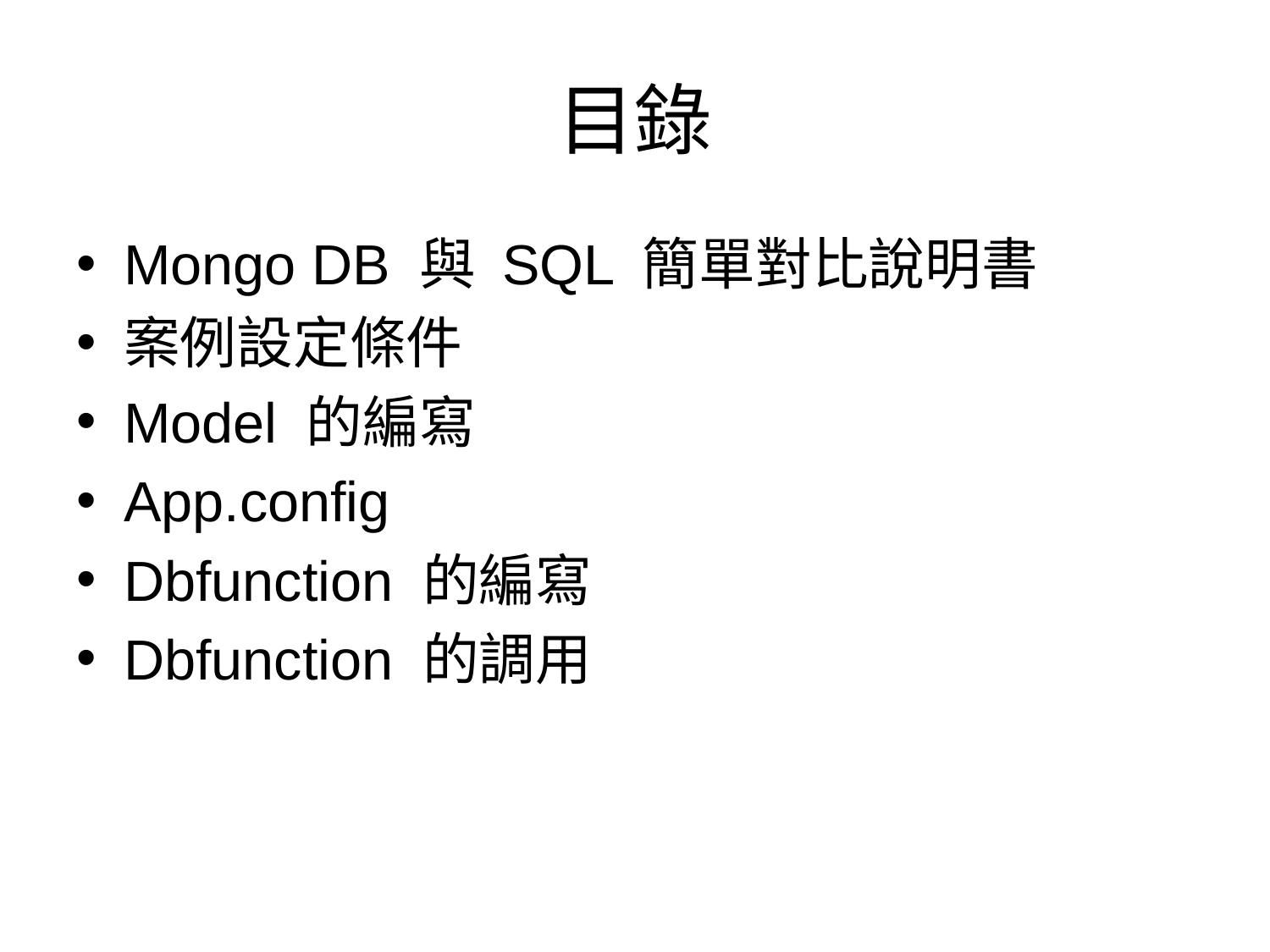

# 目錄
Mongo DB 與 SQL 簡單對比說明書
案例設定條件
Model 的編寫
App.config
Dbfunction 的編寫
Dbfunction 的調用